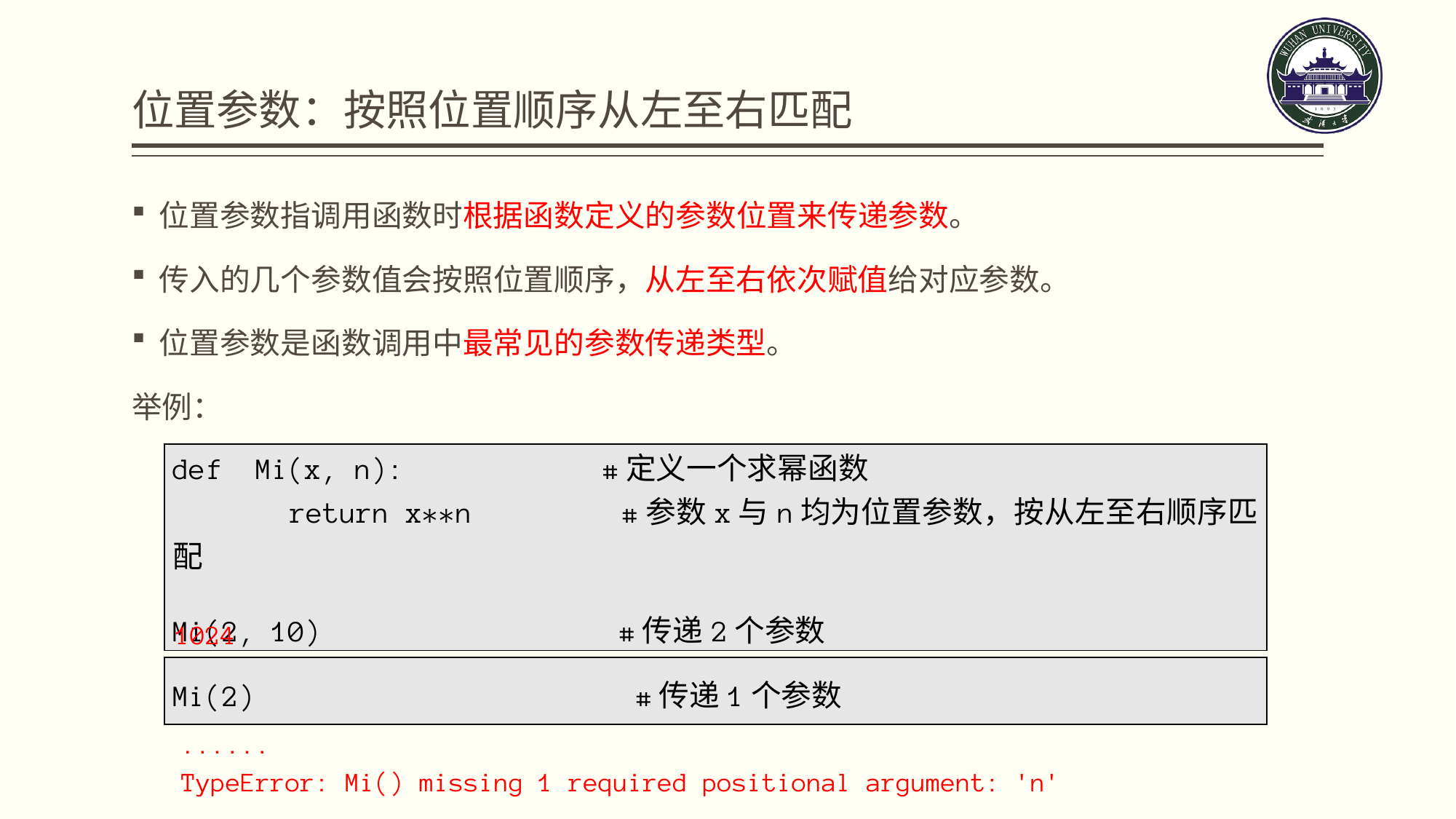

# 位置参数：按照位置顺序从左至右匹配
位置参数指调用函数时根据函数定义的参数位置来传递参数。
传入的几个参数值会按照位置顺序，从左至右依次赋值给对应参数。
位置参数是函数调用中最常见的参数传递类型。
举例：

| def Mi(x, n):   #定义一个求幂函数 return x\*\*n #参数x与n均为位置参数，按从左至右顺序匹配   Mi(2, 10)  #传递2个参数 |
| --- |
1024
| Mi(2) #传递1个参数 |
| --- |
······
TypeError: Mi() missing 1 required positional argument: 'n'